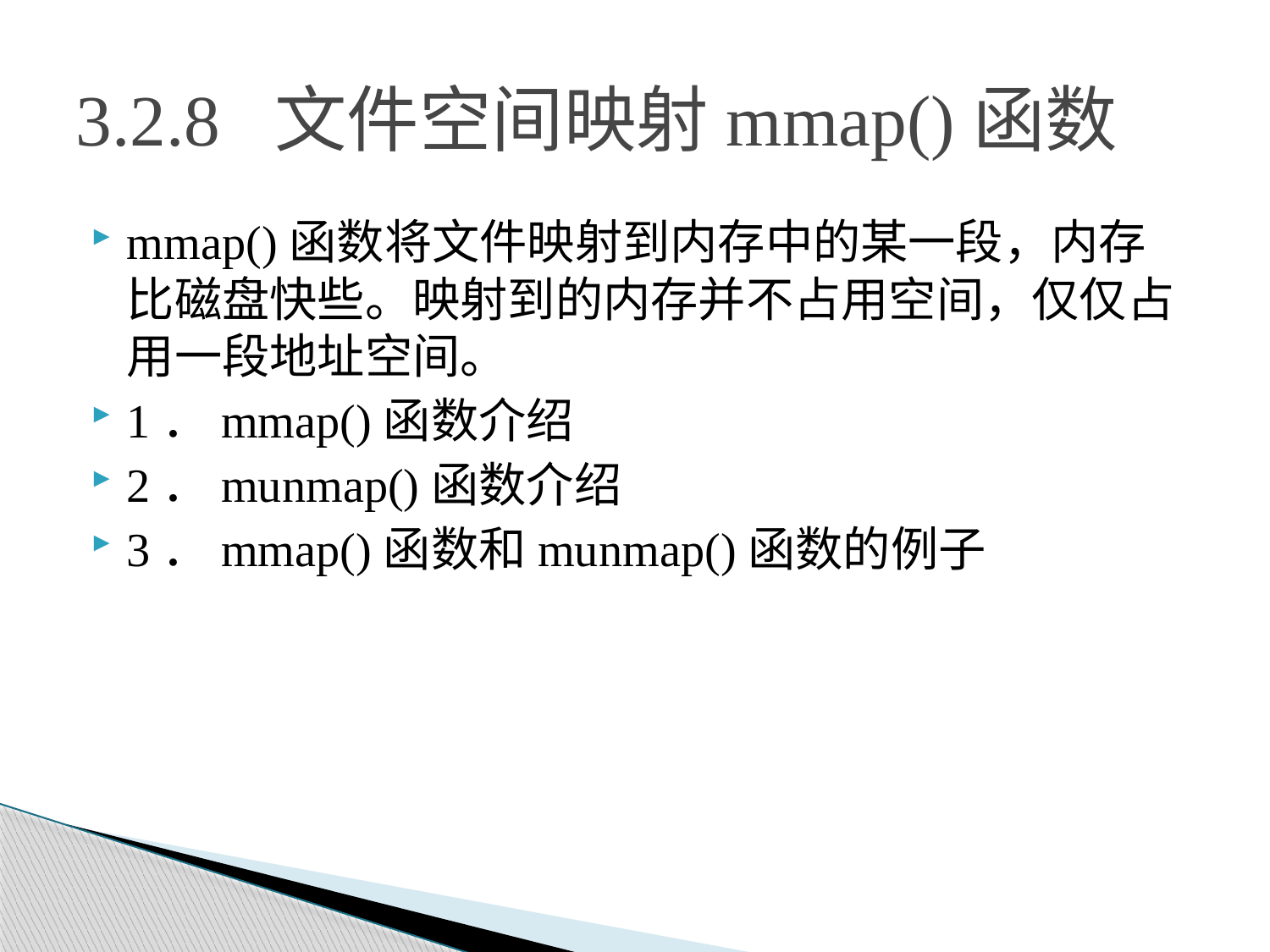

# 3.2.8  文件空间映射mmap()函数
mmap()函数将文件映射到内存中的某一段，内存比磁盘快些。映射到的内存并不占用空间，仅仅占用一段地址空间。
1．mmap()函数介绍
2．munmap()函数介绍
3．mmap()函数和munmap()函数的例子